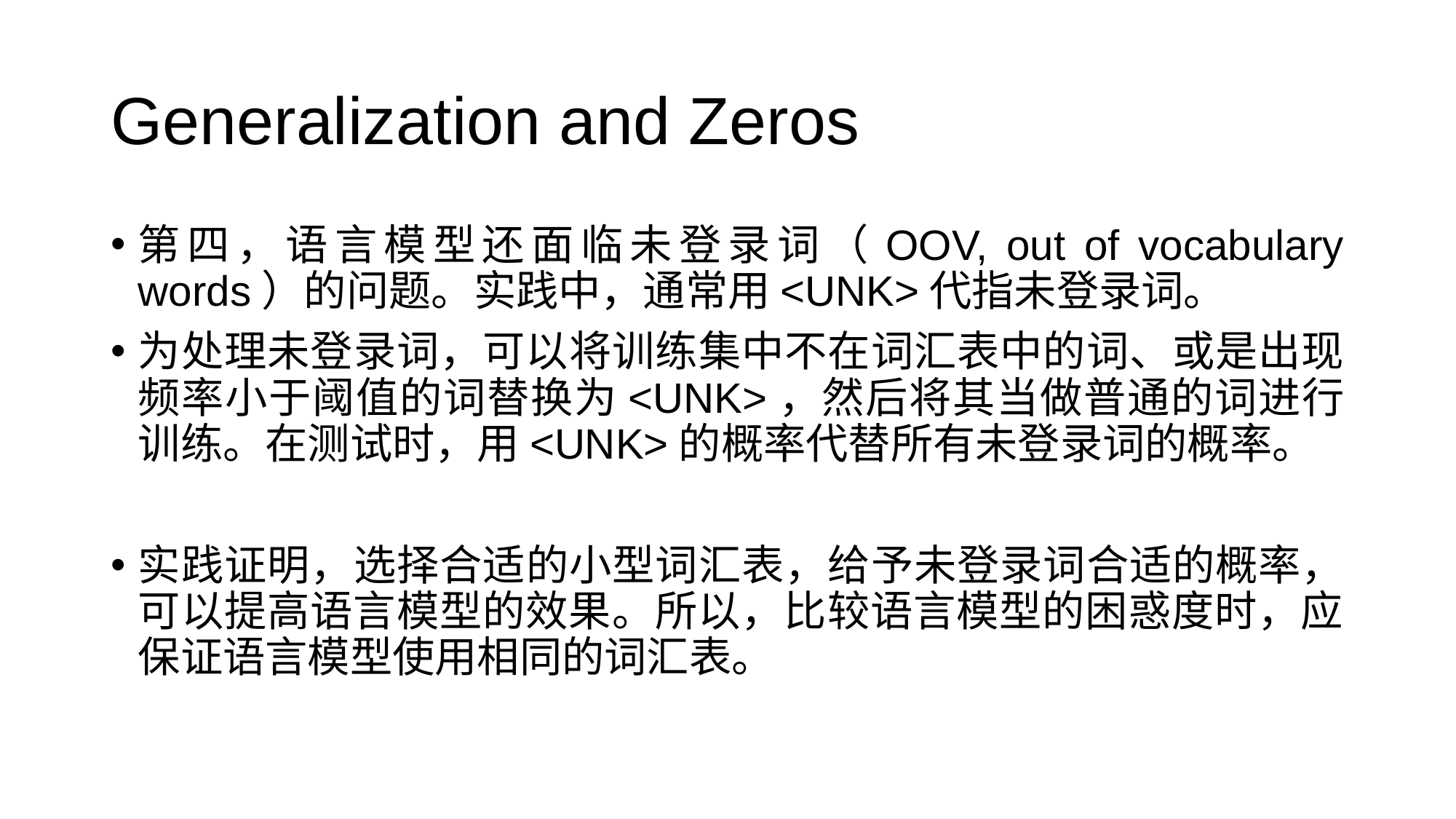

# Generalization and Zeros
第四，语言模型还面临未登录词（OOV, out of vocabulary words）的问题。实践中，通常用<UNK>代指未登录词。
为处理未登录词，可以将训练集中不在词汇表中的词、或是出现频率小于阈值的词替换为<UNK>，然后将其当做普通的词进行训练。在测试时，用<UNK>的概率代替所有未登录词的概率。

实践证明，选择合适的小型词汇表，给予未登录词合适的概率，可以提高语言模型的效果。所以，比较语言模型的困惑度时，应保证语言模型使用相同的词汇表。